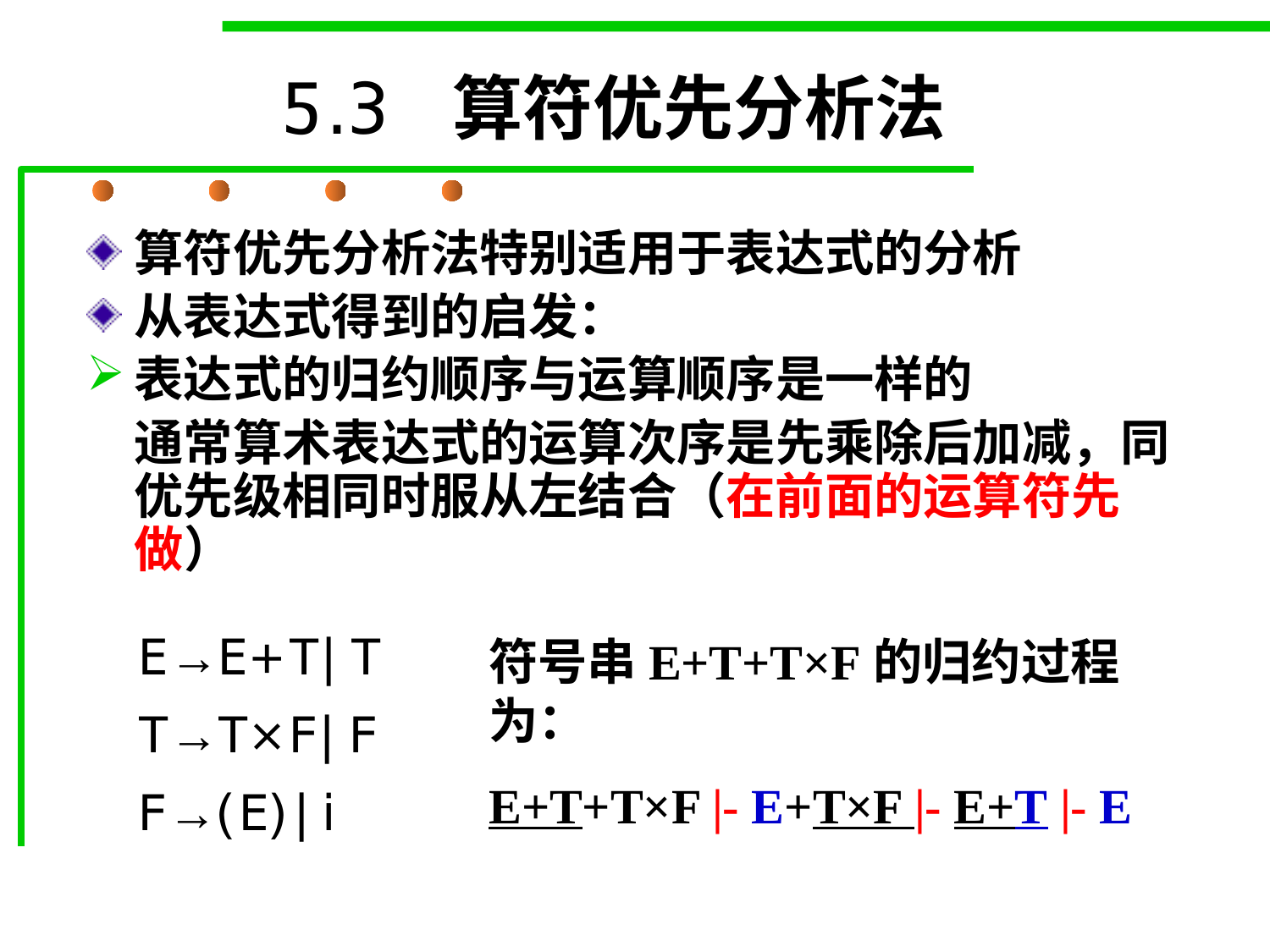

# 5.3  算符优先分析法
算符优先分析法特别适用于表达式的分析
从表达式得到的启发：
表达式的归约顺序与运算顺序是一样的
	通常算术表达式的运算次序是先乘除后加减，同优先级相同时服从左结合（在前面的运算符先做）
符号串E+T+T×F的归约过程为：
E+T+T×F |- E+T×F |- E+T |- E
E→E+T|T
T→T×F|F
F→(E)|i